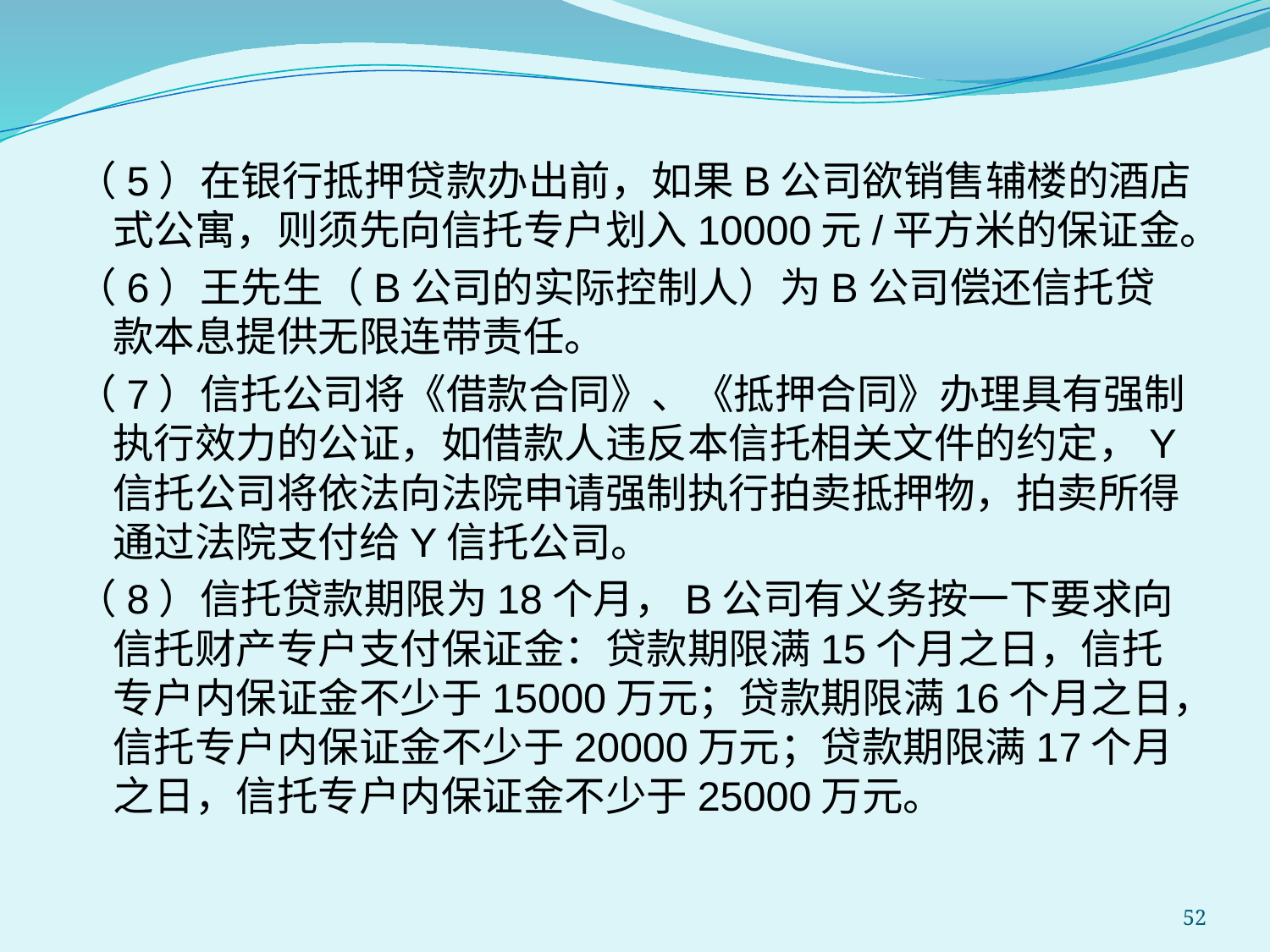

（5）在银行抵押贷款办出前，如果B公司欲销售辅楼的酒店式公寓，则须先向信托专户划入10000元/平方米的保证金。
（6）王先生（B公司的实际控制人）为B公司偿还信托贷款本息提供无限连带责任。
（7）信托公司将《借款合同》、《抵押合同》办理具有强制执行效力的公证，如借款人违反本信托相关文件的约定，Y信托公司将依法向法院申请强制执行拍卖抵押物，拍卖所得通过法院支付给Y信托公司。
（8）信托贷款期限为18个月，B公司有义务按一下要求向信托财产专户支付保证金：贷款期限满15个月之日，信托专户内保证金不少于15000万元；贷款期限满16个月之日，信托专户内保证金不少于20000万元；贷款期限满17个月之日，信托专户内保证金不少于25000万元。

52